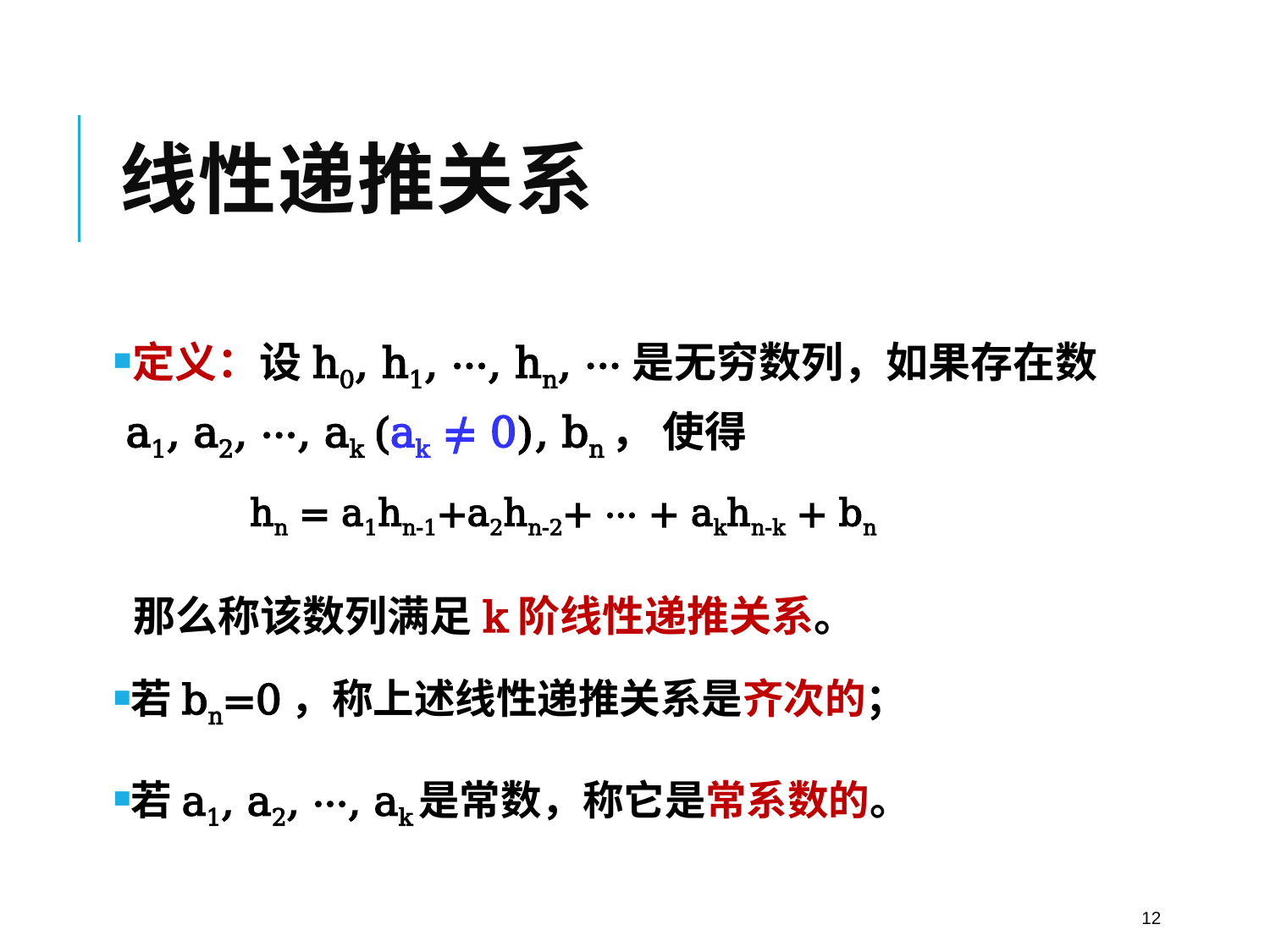

# 线性递推关系
定义：设h0, h1, ···, hn, ···是无穷数列，如果存在数a1, a2, ···, ak (ak ≠ 0), bn， 使得
hn = a1hn-1+a2hn-2+ ··· + akhn-k + bn
那么称该数列满足k阶线性递推关系。
若bn=0，称上述线性递推关系是齐次的；
若a1, a2, ···, ak是常数，称它是常系数的。
12